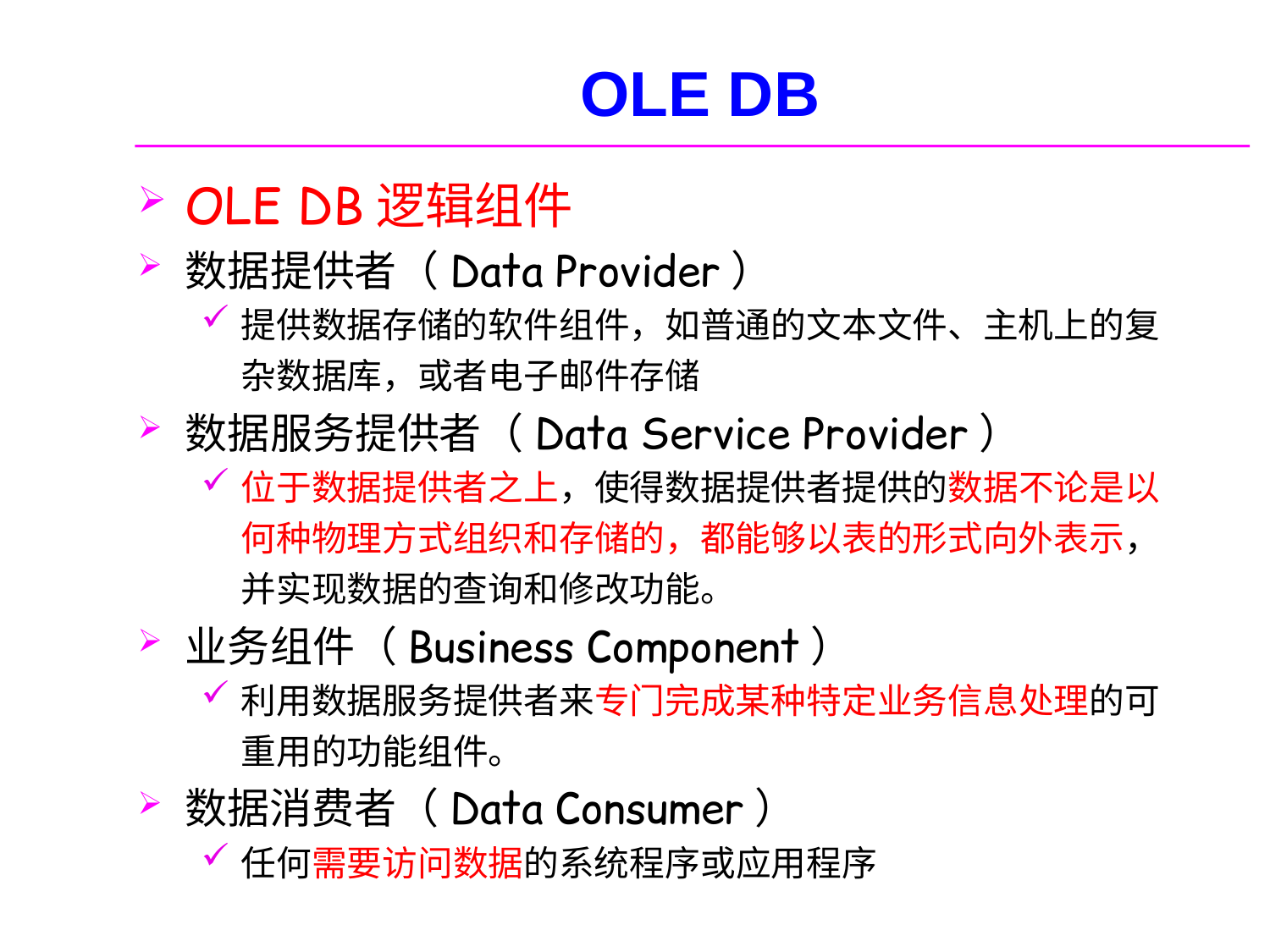

# OLE DB
OLE DB逻辑组件
数据提供者（Data Provider）
提供数据存储的软件组件，如普通的文本文件、主机上的复杂数据库，或者电子邮件存储
数据服务提供者（Data Service Provider）
位于数据提供者之上，使得数据提供者提供的数据不论是以何种物理方式组织和存储的，都能够以表的形式向外表示，并实现数据的查询和修改功能。
业务组件（Business Component）
利用数据服务提供者来专门完成某种特定业务信息处理的可重用的功能组件。
数据消费者（Data Consumer）
任何需要访问数据的系统程序或应用程序
16